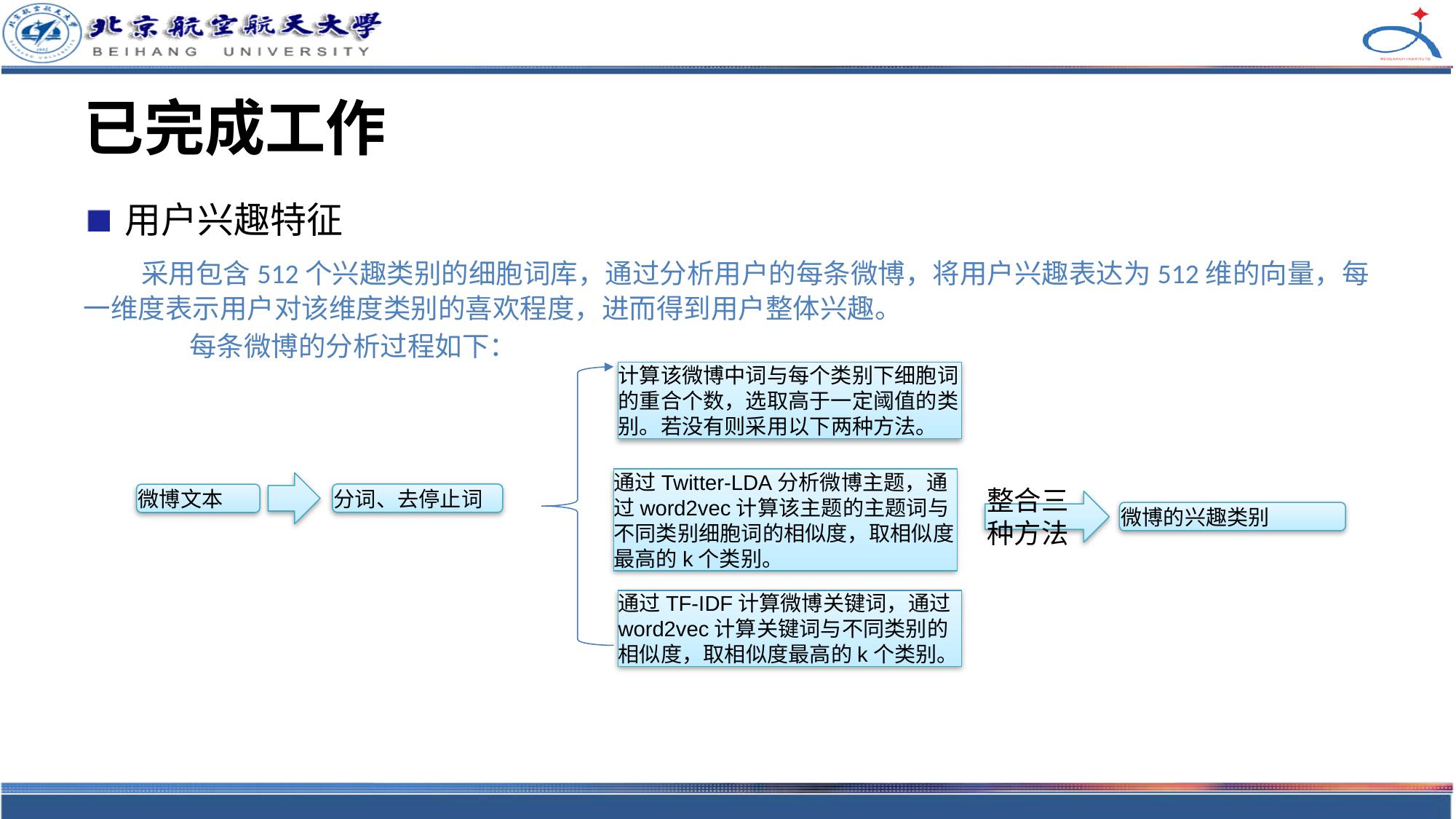

# 已完成工作
用户兴趣特征
      采用包含512个兴趣类别的细胞词库，通过分析用户的每条微博，将用户兴趣表达为512维的向量，每一维度表示用户对该维度类别的喜欢程度，进而得到用户整体兴趣。
                每条微博的分析过程如下：
计算该微博中词与每个类别下细胞词的重合个数，选取高于一定阈值的类别。若没有则采用以下两种方法。

通过Twitter-LDA分析微博主题，通过word2vec计算该主题的主题词与不同类别细胞词的相似度，取相似度最高的k个类别。

整合三种方法
分词、去停止词
微博文本

微博的兴趣类别
通过TF-IDF计算微博关键词，通过word2vec计算关键词与不同类别的相似度，取相似度最高的k个类别。